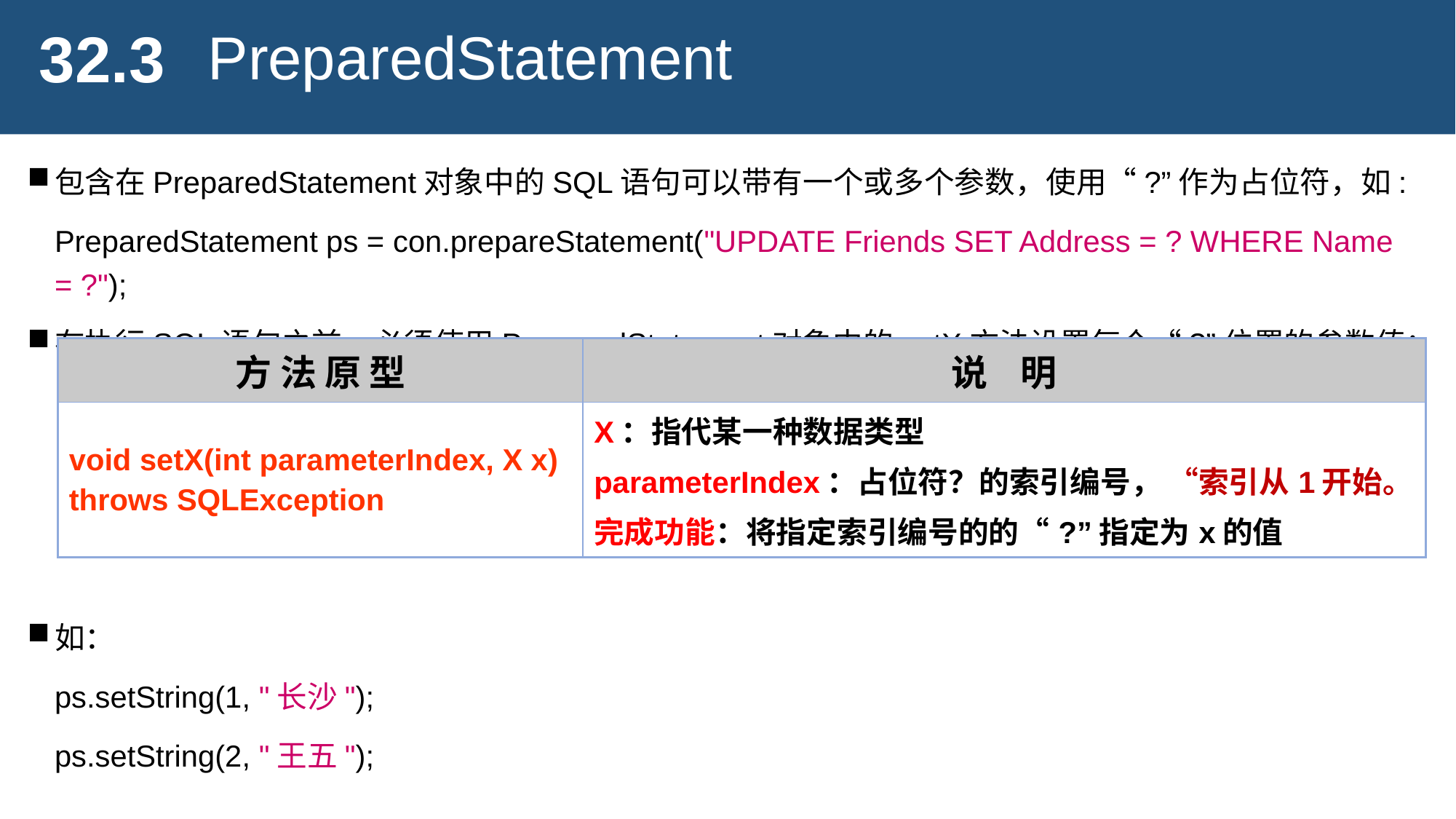

32.3
PreparedStatement
包含在PreparedStatement对象中的SQL语句可以带有一个或多个参数，使用“?”作为占位符，如:
	PreparedStatement ps = con.prepareStatement("UPDATE Friends SET Address = ? WHERE Name = ?");
在执行SQL语句之前，必须使用PreparedStatement对象中的setX方法设置每个“?”位置的参数值；

如：
	ps.setString(1, "长沙");
	ps.setString(2, "王五");
| 方 法 原 型 | 说 明 |
| --- | --- |
| void setX(int parameterIndex, X x) throws SQLException | X：指代某一种数据类型 parameterIndex：占位符？的索引编号， “索引从1开始。 完成功能：将指定索引编号的的“?”指定为x的值 |